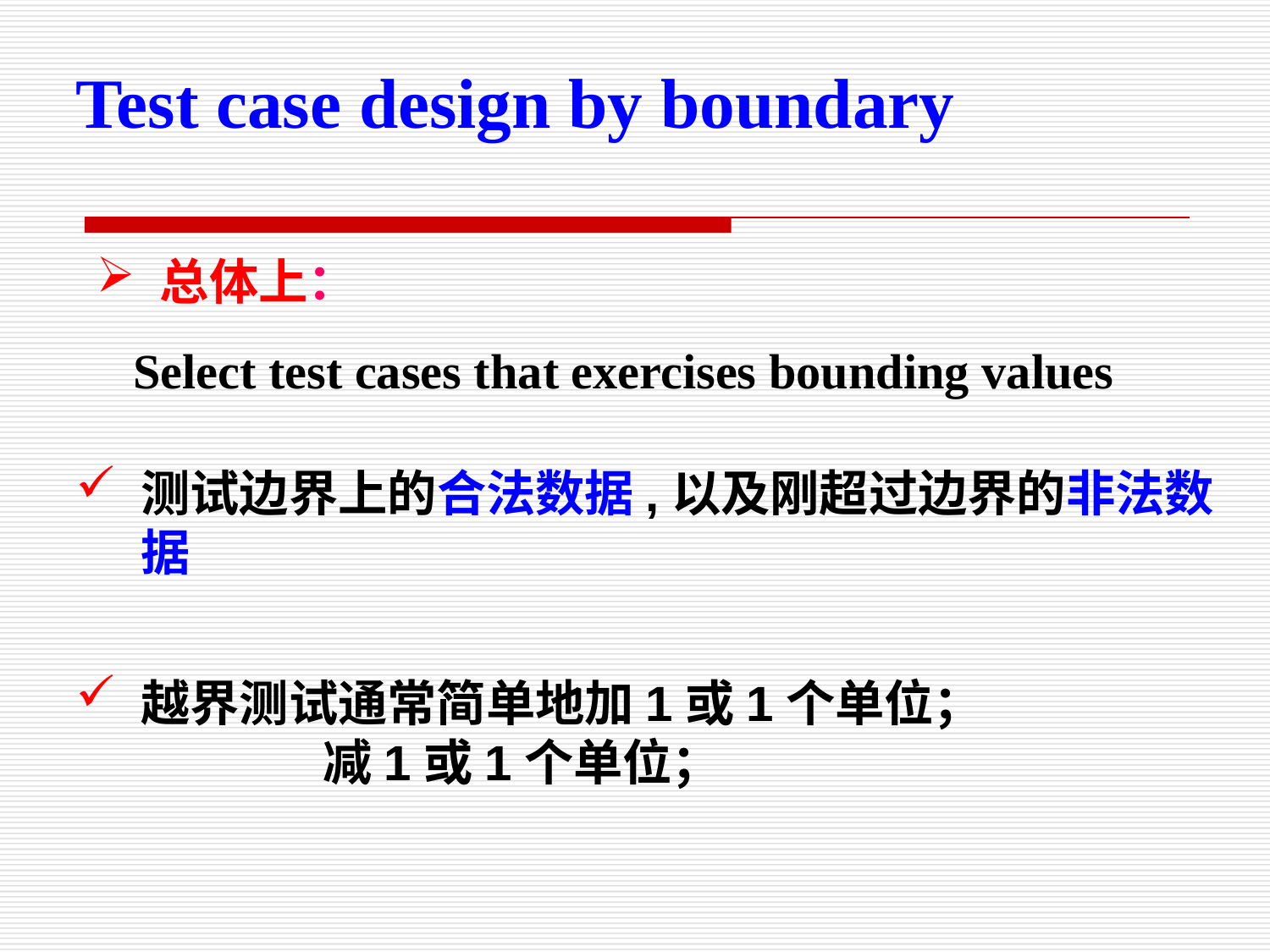

Test case design by boundary
总体上：
   Select test cases that exercises bounding values
测试边界上的合法数据,以及刚超过边界的非法数据

越界测试通常简单地加1或1个单位；
                     减1或1个单位；